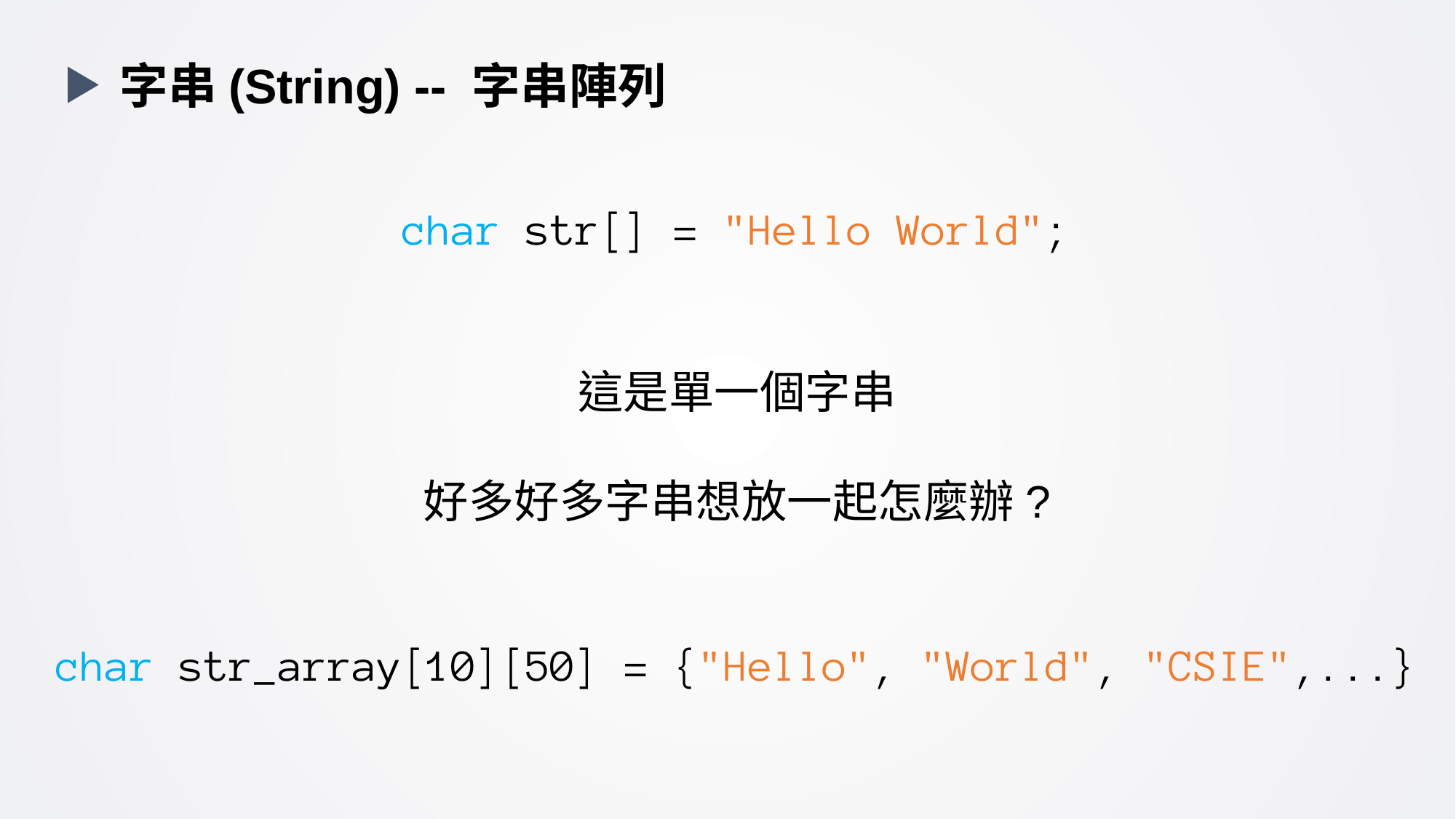

字串(String) -- 字串陣列

char str[] = "Hello World";

這是單一個字串

好多好多字串想放一起怎麼辦?

char str_array[10][50] = {"Hello", "World", "CSIE",...}